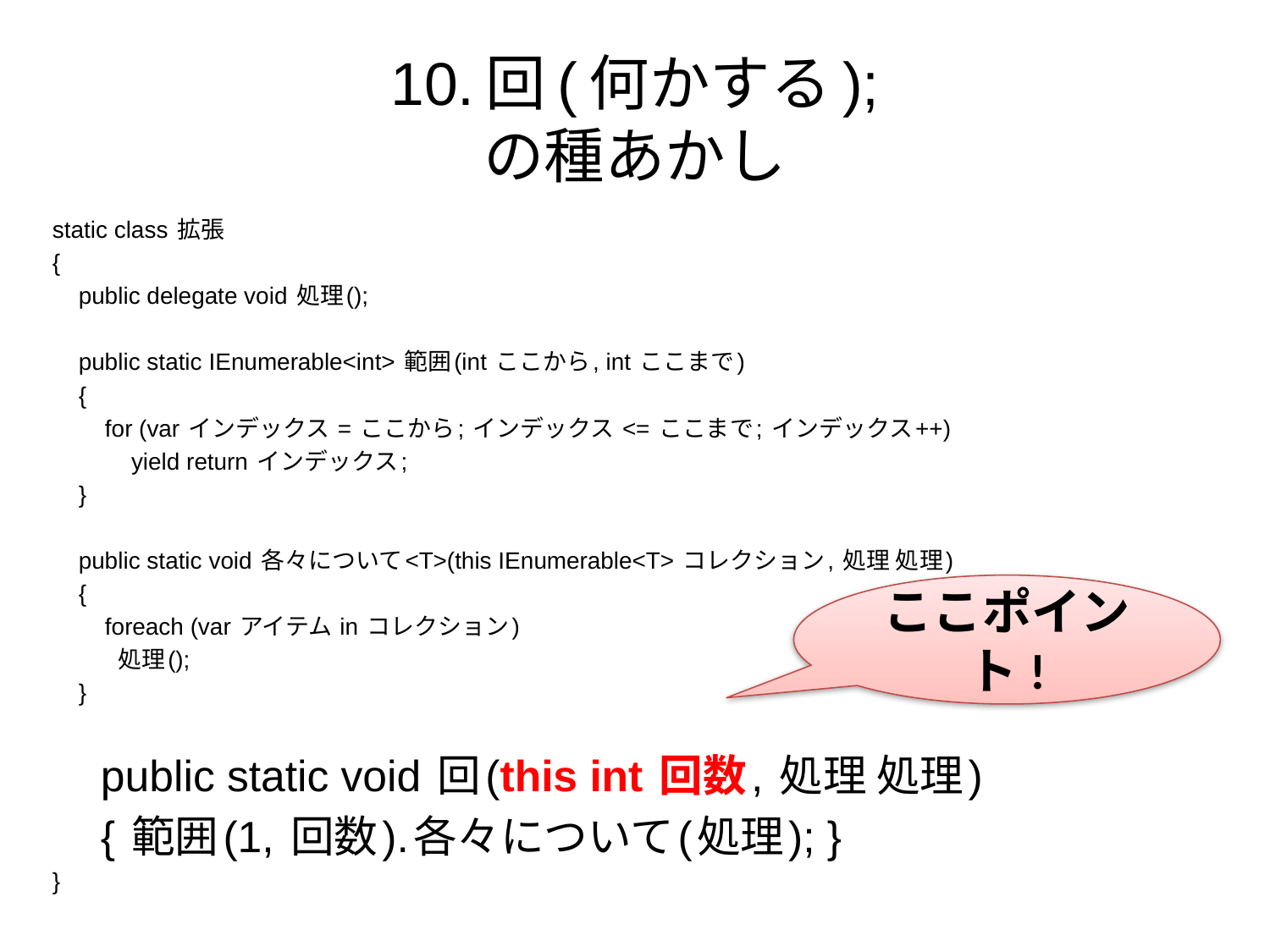

# 10.回(何かする); の種あかし
static class 拡張
{
    public delegate void 処理();

    public static IEnumerable<int> 範囲(int ここから, int ここまで)
    {
        for (var インデックス = ここから; インデックス <= ここまで; インデックス++)
            yield return インデックス;
    }

    public static void 各々について<T>(this IEnumerable<T> コレクション, 処理 処理)
    {
        foreach (var アイテム in コレクション)
            処理();
    }

    public static void 回(this int 回数, 処理 処理)
    { 範囲(1, 回数).各々について(処理); }
}

ここポイント!